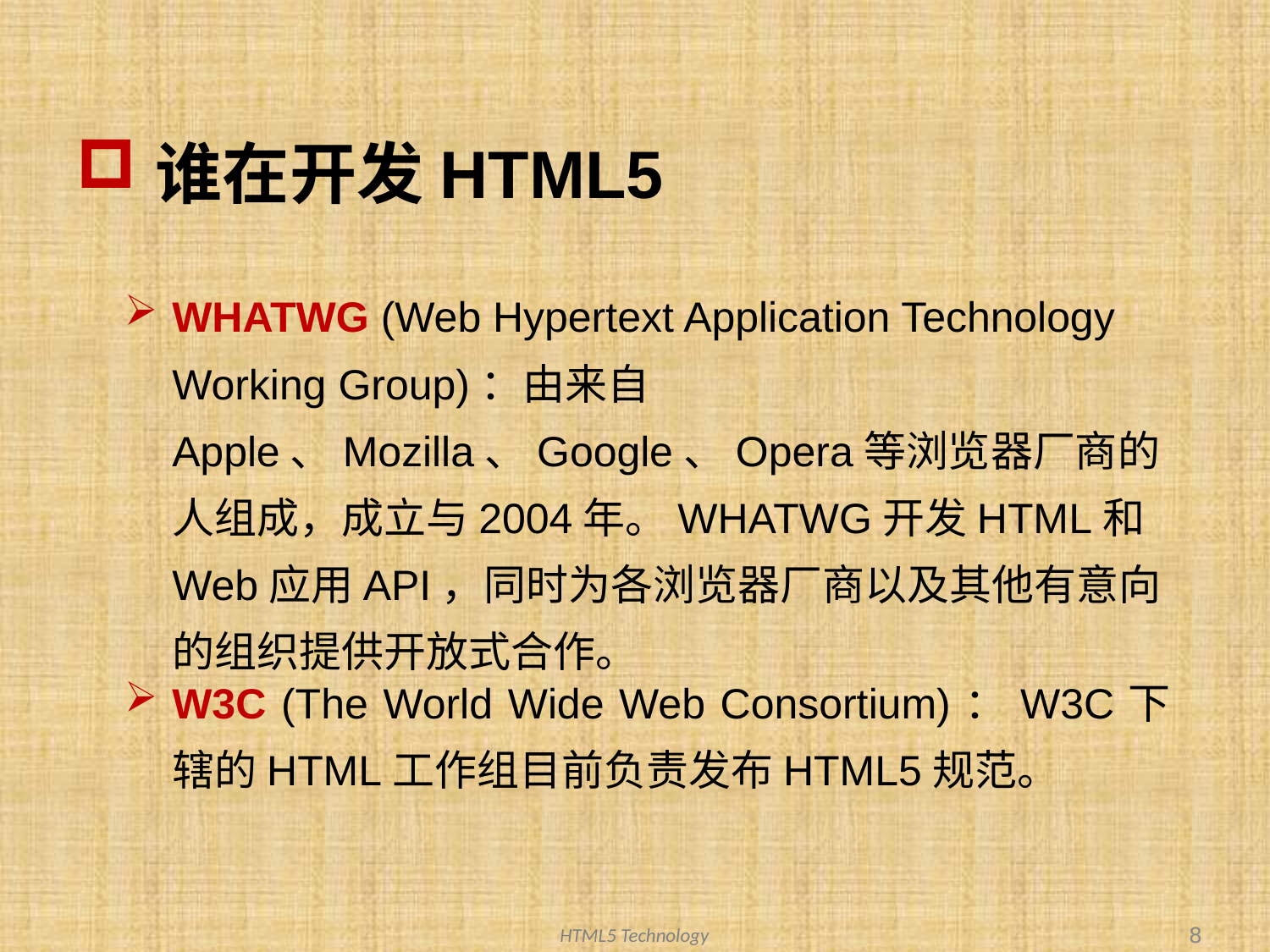

# 谁在开发HTML5
WHATWG (Web Hypertext Application Technology Working Group)：由来自Apple、Mozilla、Google、Opera等浏览器厂商的人组成，成立与2004年。WHATWG开发HTML和Web应用API，同时为各浏览器厂商以及其他有意向的组织提供开放式合作。
W3C (The World Wide Web Consortium)：W3C下辖的HTML工作组目前负责发布HTML5规范。
8
HTML5 Technology